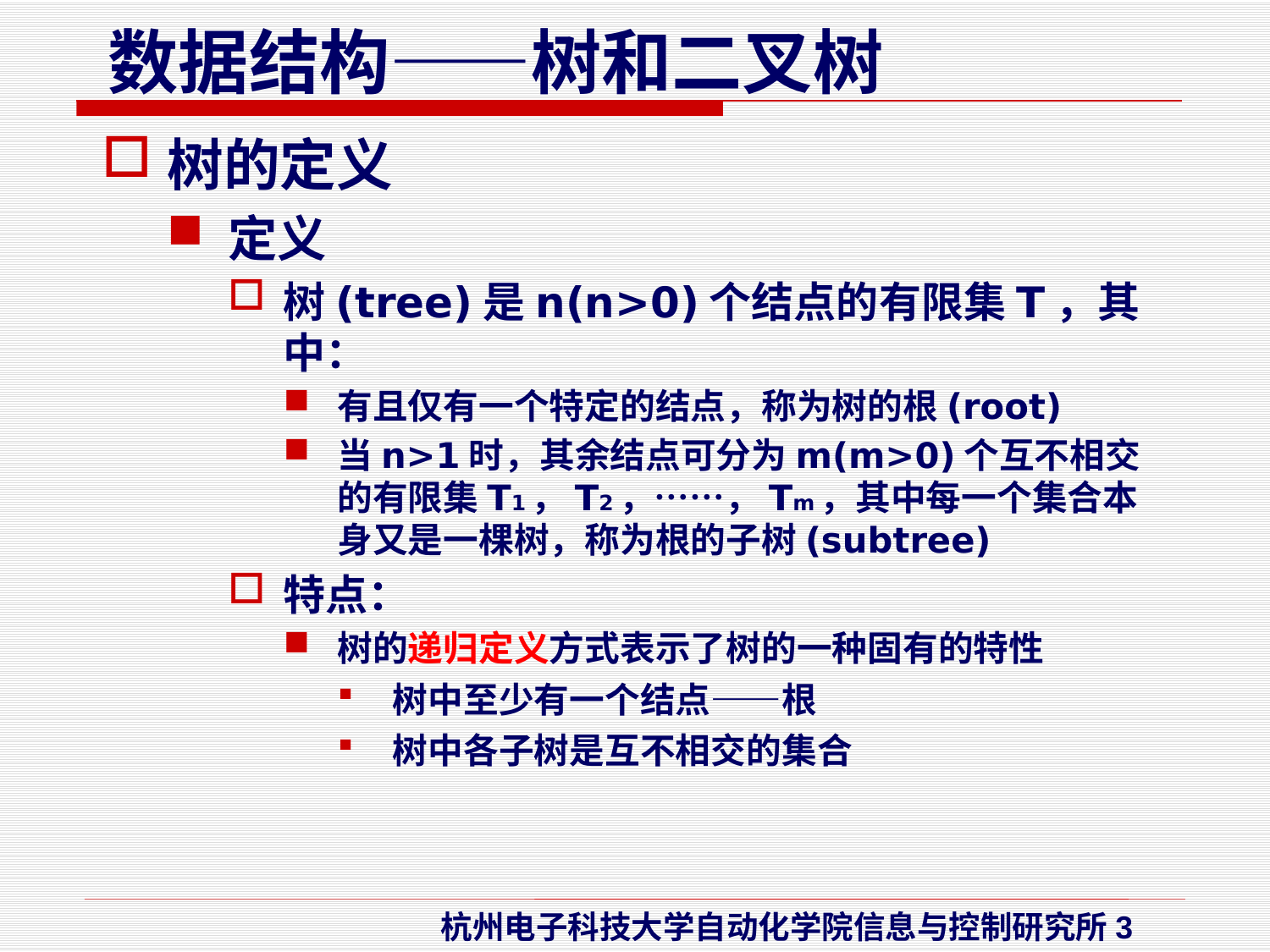

树的定义
定义
树(tree)是n(n>0)个结点的有限集T，其中：
有且仅有一个特定的结点，称为树的根(root)
当n>1时，其余结点可分为m(m>0)个互不相交的有限集T1，T2，……，Tm，其中每一个集合本身又是一棵树，称为根的子树(subtree)
特点：
树的递归定义方式表示了树的一种固有的特性
树中至少有一个结点——根
树中各子树是互不相交的集合